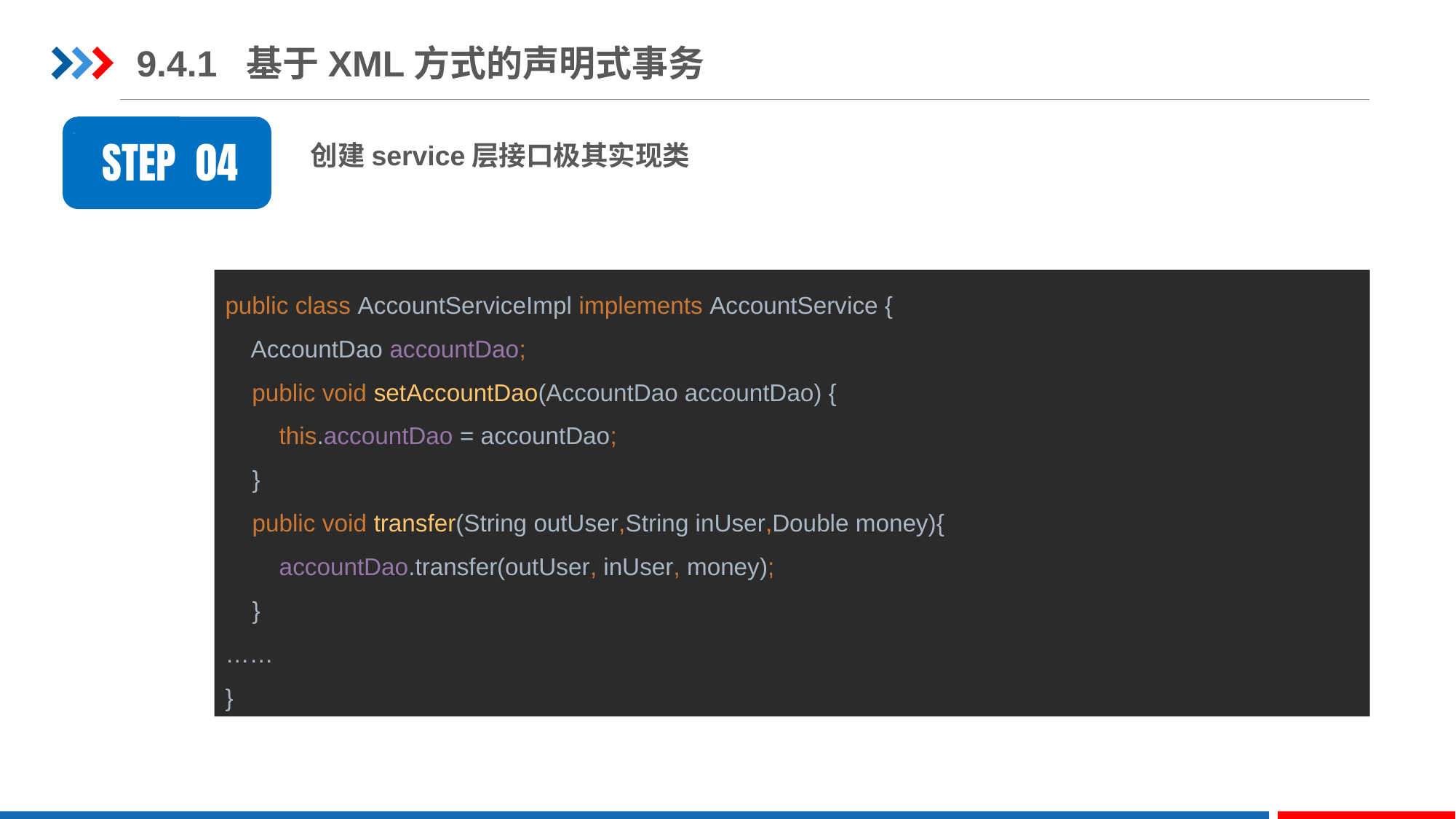

9.4.1  基于XML方式的声明式事务

创建service层接口极其实现类
STEP  04
public class AccountServiceImpl implements AccountService {
    AccountDao accountDao;
    public void setAccountDao(AccountDao accountDao) {
        this.accountDao = accountDao;
    }
    public void transfer(String outUser,String inUser,Double money){
        accountDao.transfer(outUser, inUser, money);
    }
……
}